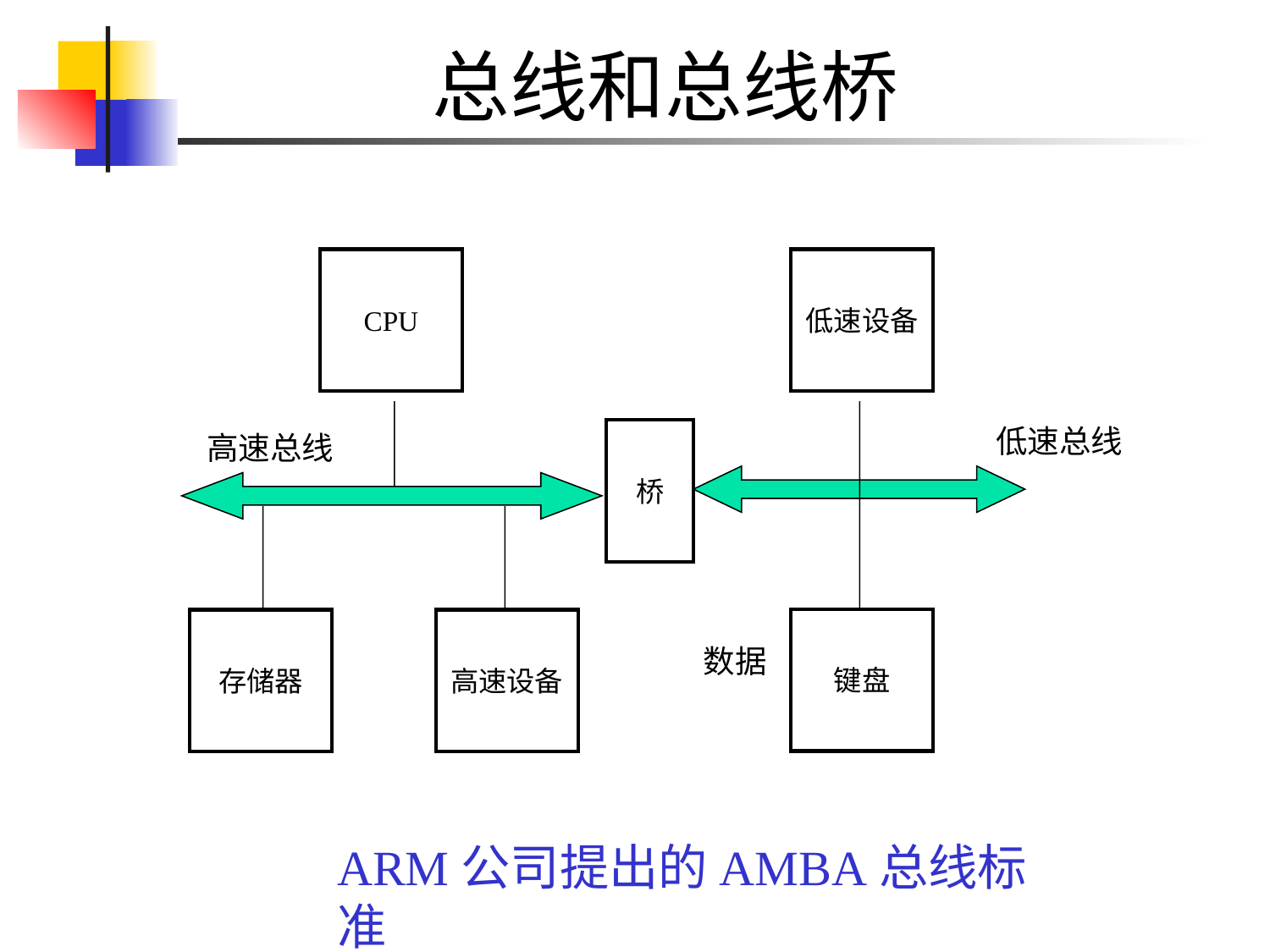

# 总线和总线桥

CPU

低速设备

低速总线

桥

高速总线

键盘

存储器

高速设备

数据
ARM公司提出的AMBA总线标准